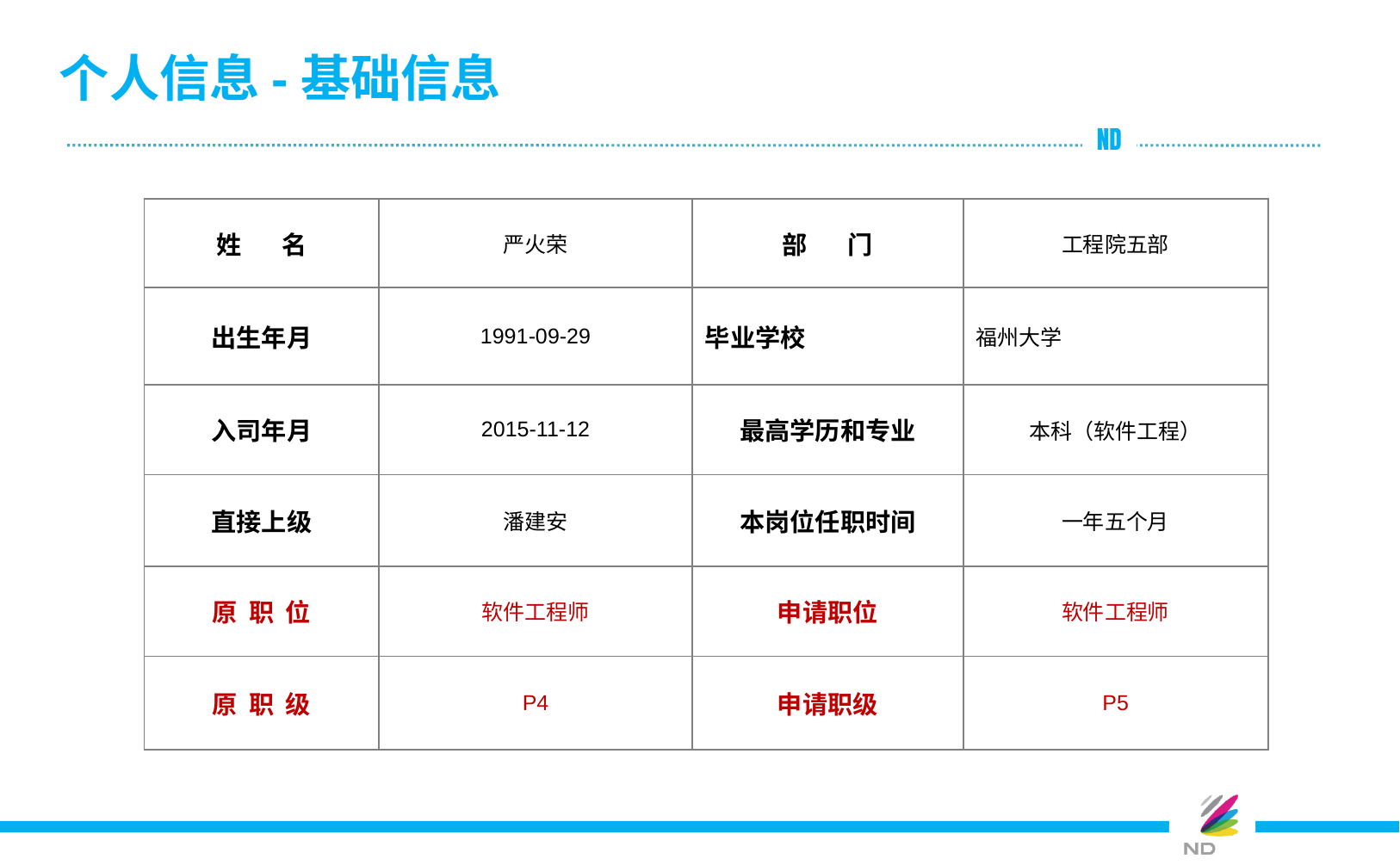

# 个人信息-基础信息
| 姓 名 | 严火荣 | 部 门 | 工程院五部 |
| --- | --- | --- | --- |
| 出生年月 | 1991-09-29 | 毕业学校 | 福州大学 |
| 入司年月 | 2015-11-12 | 最高学历和专业 | 本科（软件工程） |
| 直接上级 | 潘建安 | 本岗位任职时间 | 一年五个月 |
| 原 职 位 | 软件工程师 | 申请职位 | 软件工程师 |
| 原 职 级 | P4 | 申请职级 | P5 |
3